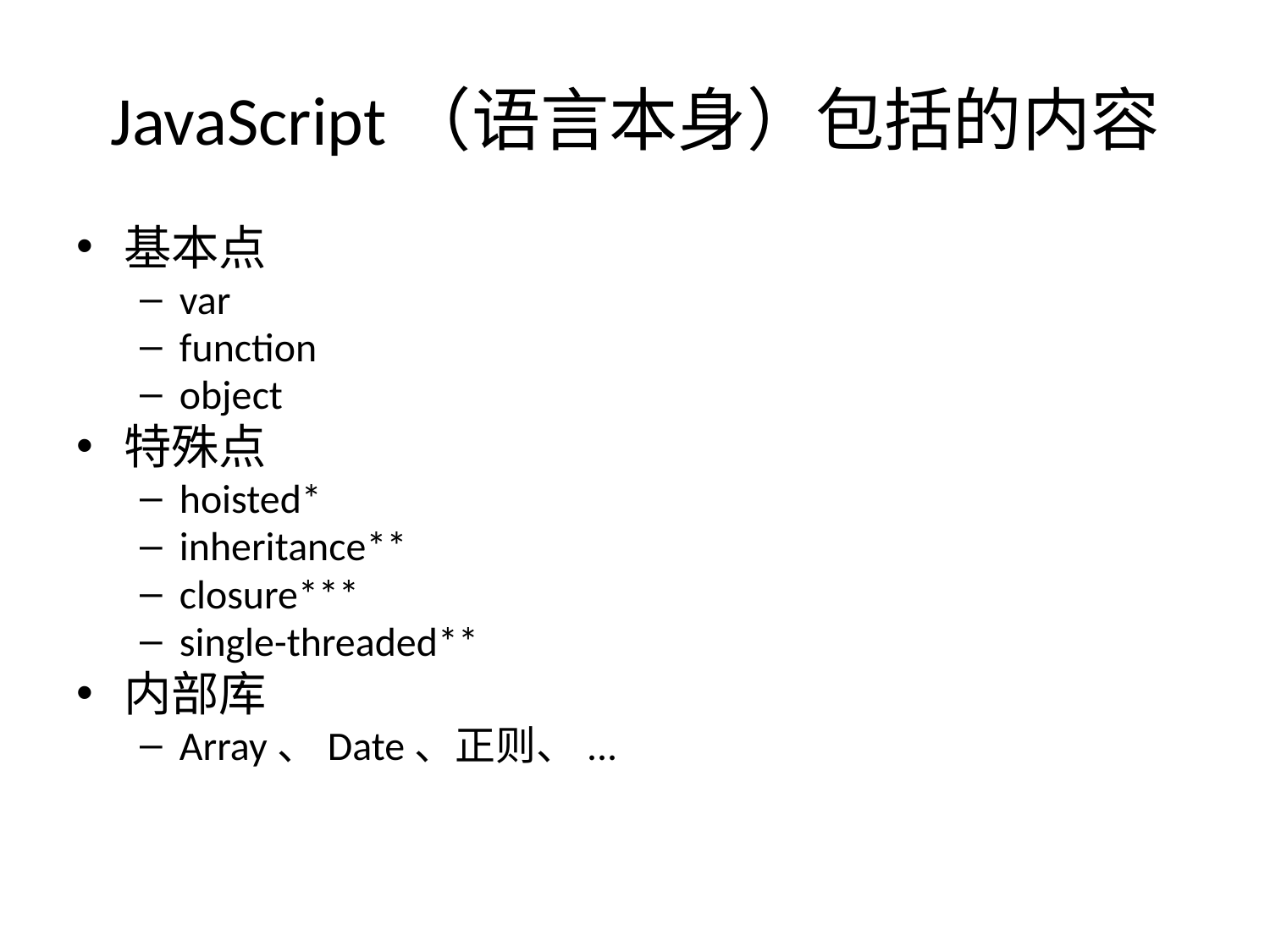

# JavaScript（语言本身）包括的内容
基本点
var
function
object
特殊点
hoisted*
inheritance**
closure***
single-threaded**
内部库
Array、Date、正则、...